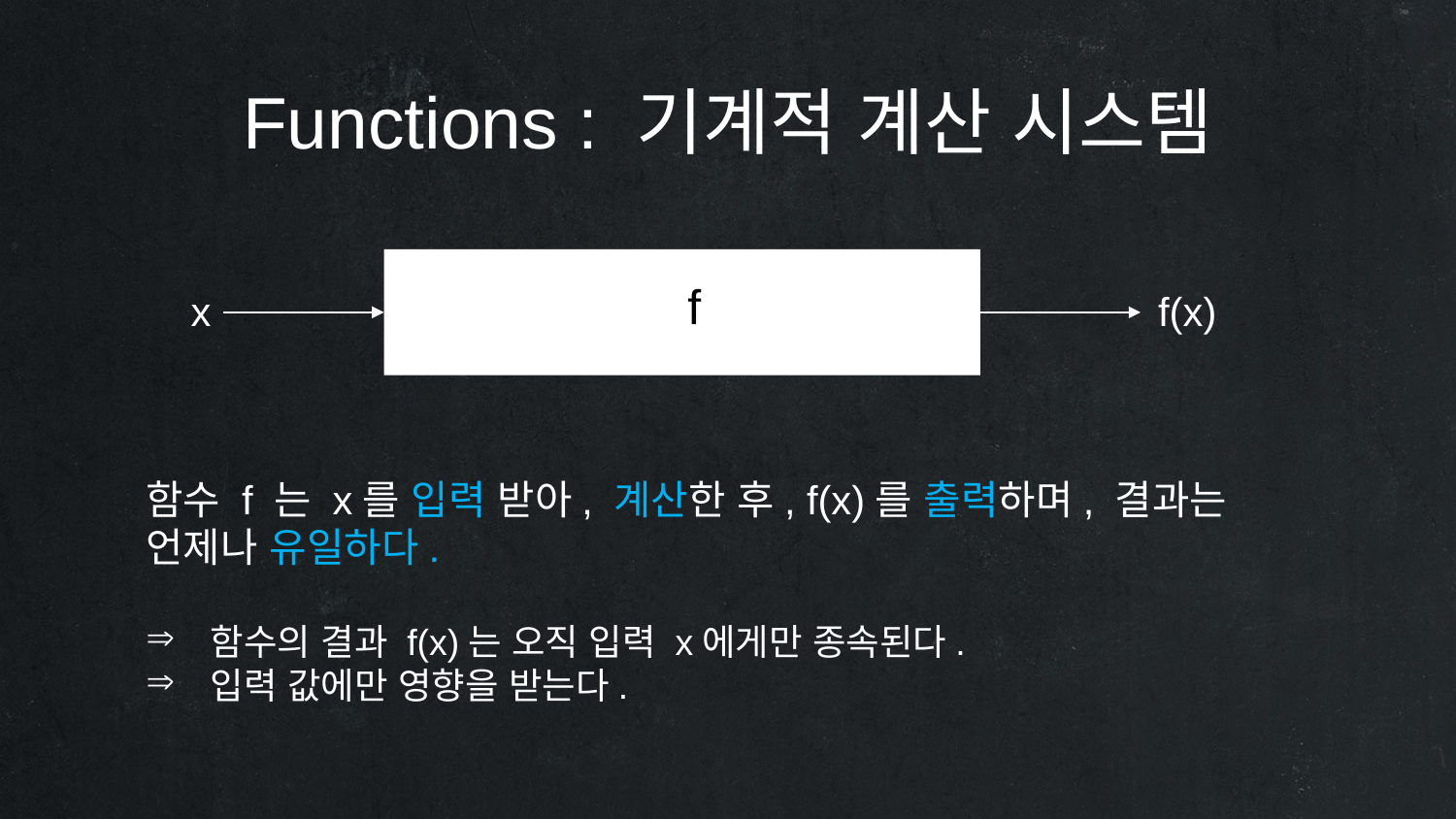

Functions : 기계적 계산 시스템

f
x
f(x)
함수 f 는 x를 입력 받아, 계산한 후, f(x)를 출력하며, 결과는 언제나 유일하다.

 함수의 결과 f(x)는 오직 입력 x에게만 종속된다.
 입력 값에만 영향을 받는다.